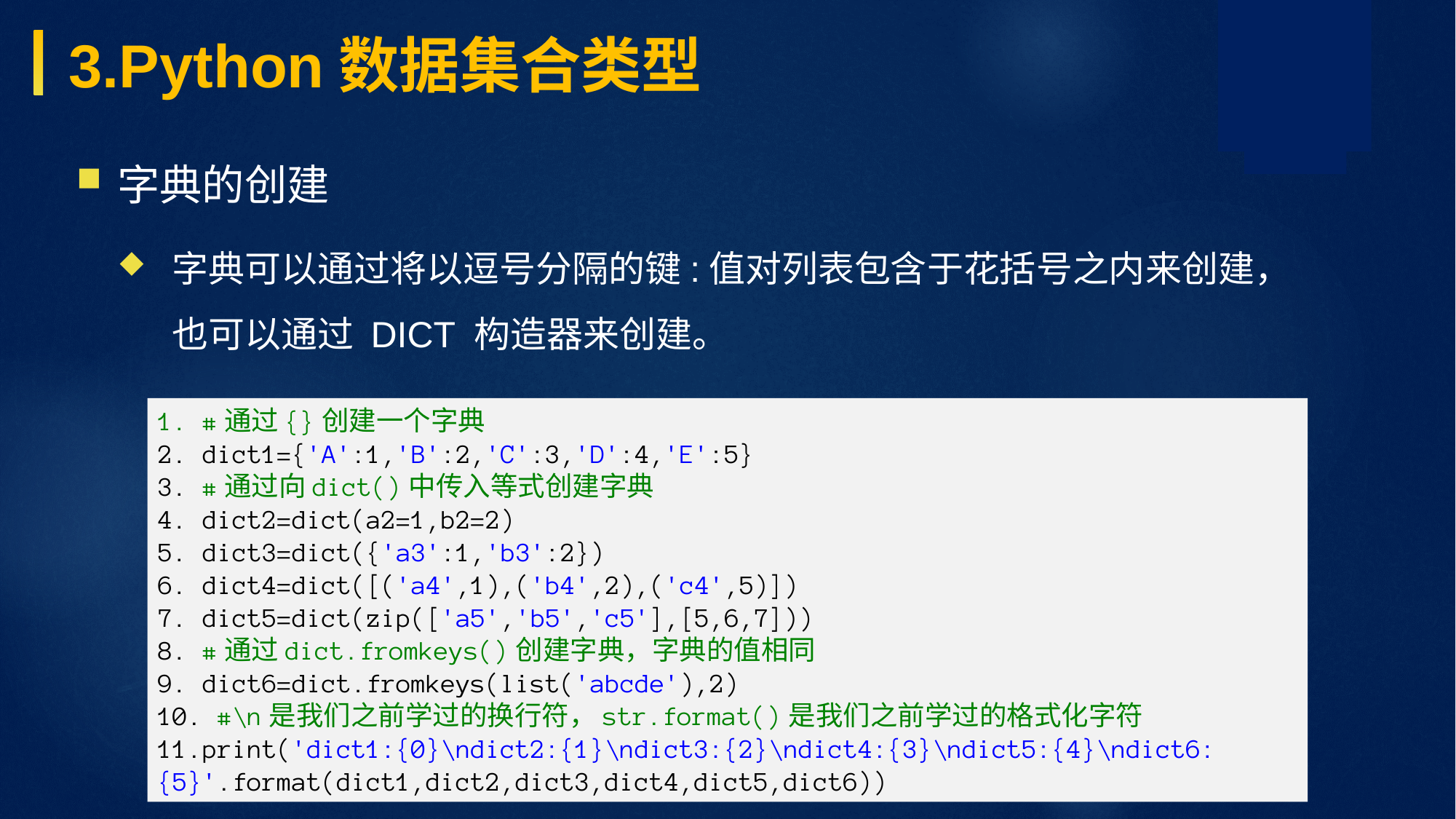

3.Python数据集合类型
字典的创建
字典可以通过将以逗号分隔的键:值对列表包含于花括号之内来创建，也可以通过 dict 构造器来创建。

1. #通过{}创建一个字典    2. dict1={'A':1,'B':2,'C':3,'D':4,'E':5}    3. #通过向dict()中传入等式创建字典    4. dict2=dict(a2=1,b2=2)    5. dict3=dict({'a3':1,'b3':2})    6. dict4=dict([('a4',1),('b4',2),('c4',5)])    7. dict5=dict(zip(['a5','b5','c5'],[5,6,7]))    8. #通过dict.fromkeys()创建字典，字典的值相同    9. dict6=dict.fromkeys(list('abcde'),2)    10. #\n是我们之前学过的换行符，str.format()是我们之前学过的格式化字符    11.print('dict1:{0}\ndict2:{1}\ndict3:{2}\ndict4:{3}\ndict5:{4}\ndict6:{5}'.format(dict1,dict2,dict3,dict4,dict5,dict6))